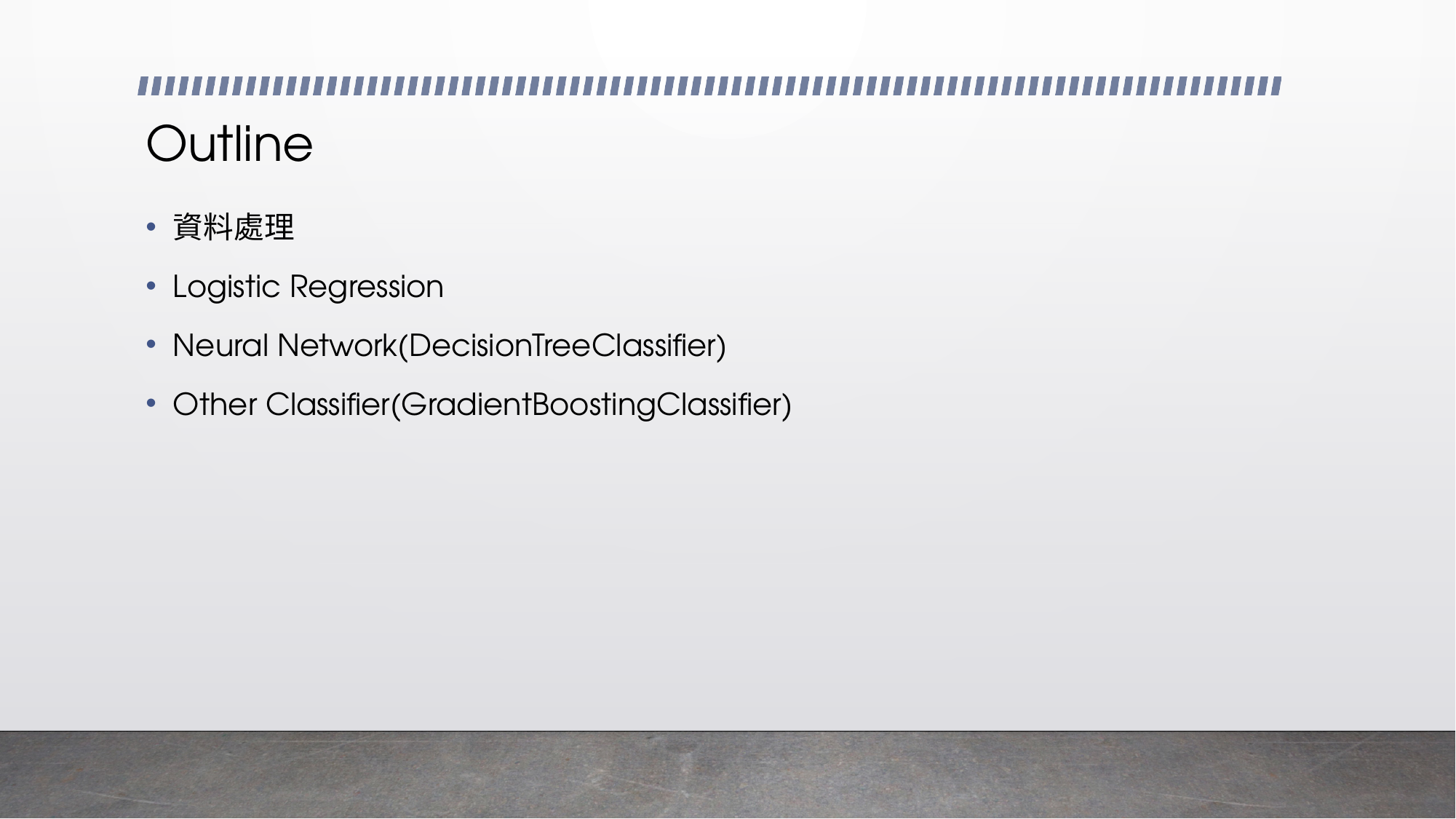

# Outline
資料處理
Logistic Regression
Neural Network(DecisionTreeClassifier)
Other Classifier(GradientBoostingClassifier)